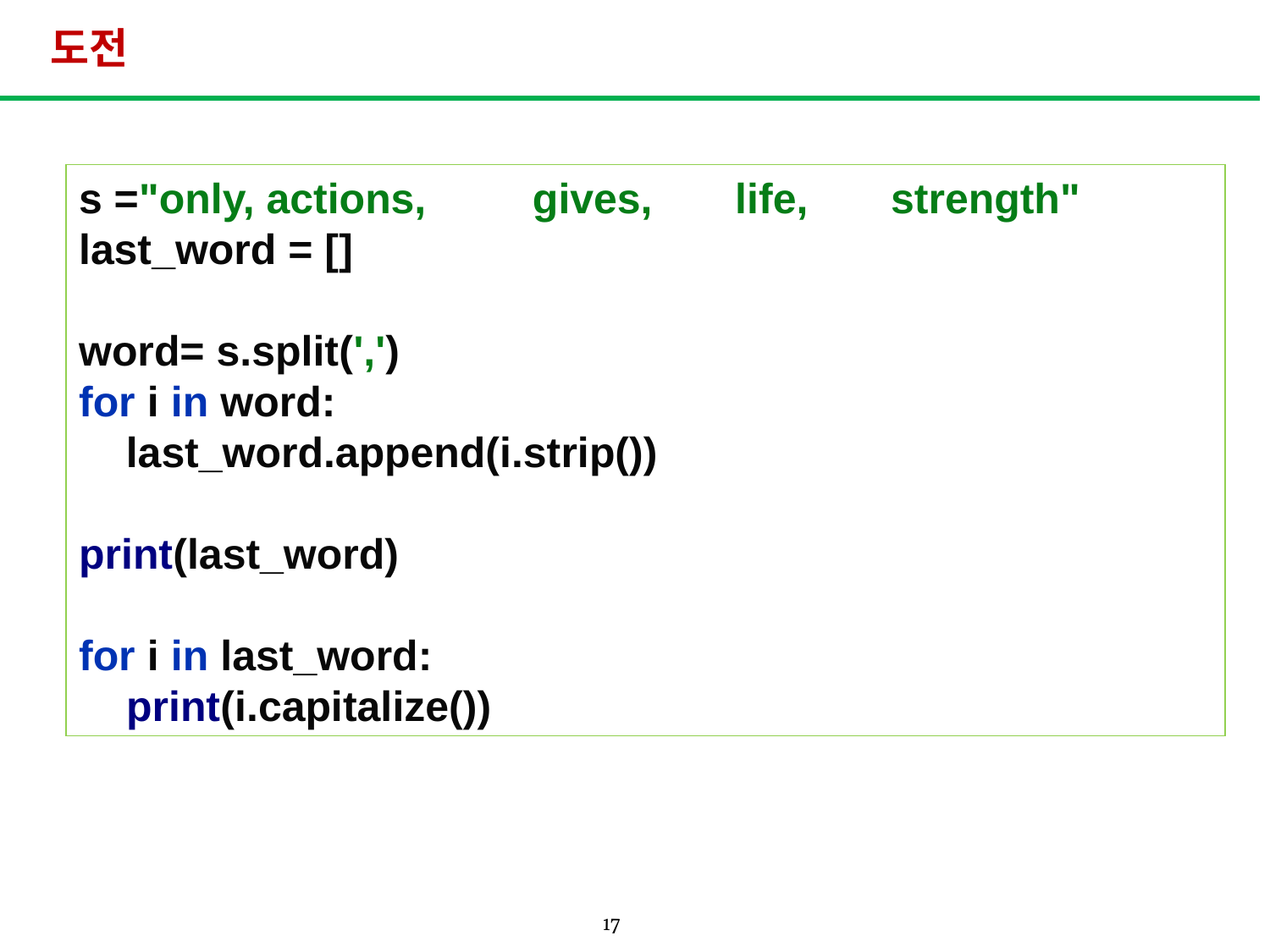

# 도전
s ="only, actions,         gives,       life,       strength"
last_word = []
word= s.split(',')
for i in word:
    last_word.append(i.strip())
print(last_word)
for i in last_word:
    print(i.capitalize())
17